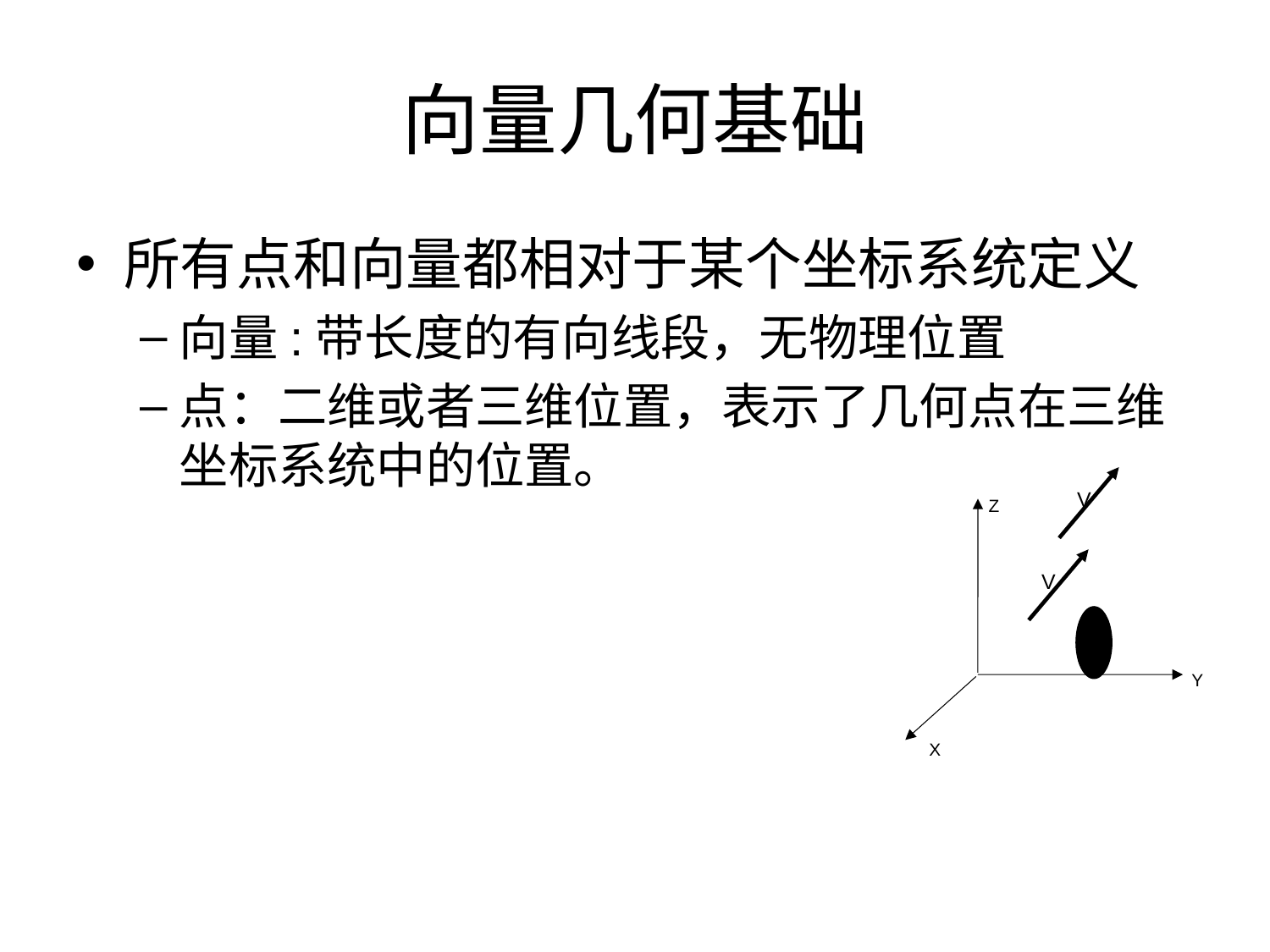

# 向量几何基础
所有点和向量都相对于某个坐标系统定义
向量:带长度的有向线段，无物理位置
点：二维或者三维位置，表示了几何点在三维坐标系统中的位置。

V
Z

V

P
Y

X